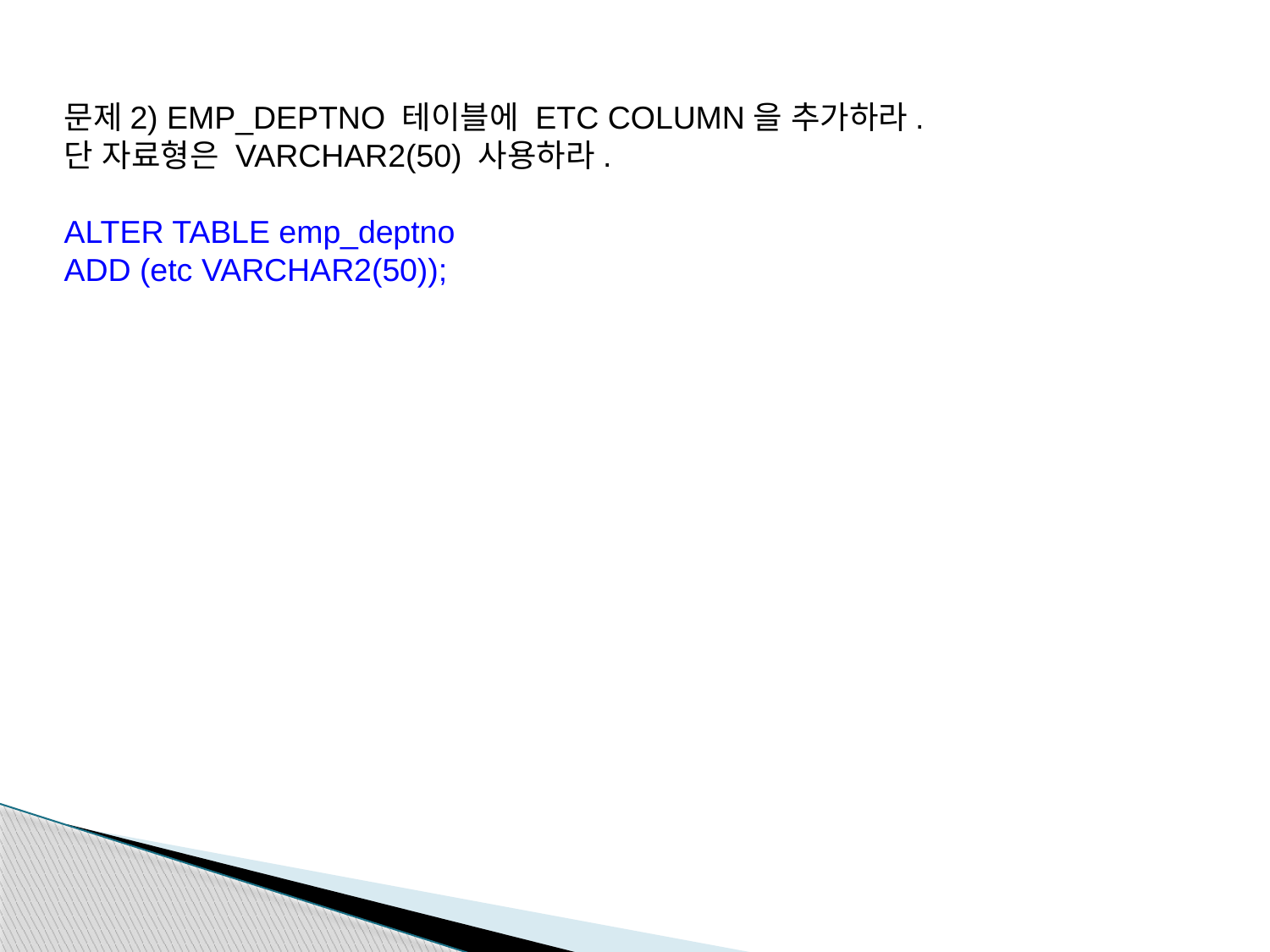

문제2) EMP_DEPTNO 테이블에 ETC COLUMN을 추가하라.
단 자료형은 VARCHAR2(50) 사용하라.

ALTER TABLE emp_deptno
ADD (etc VARCHAR2(50));